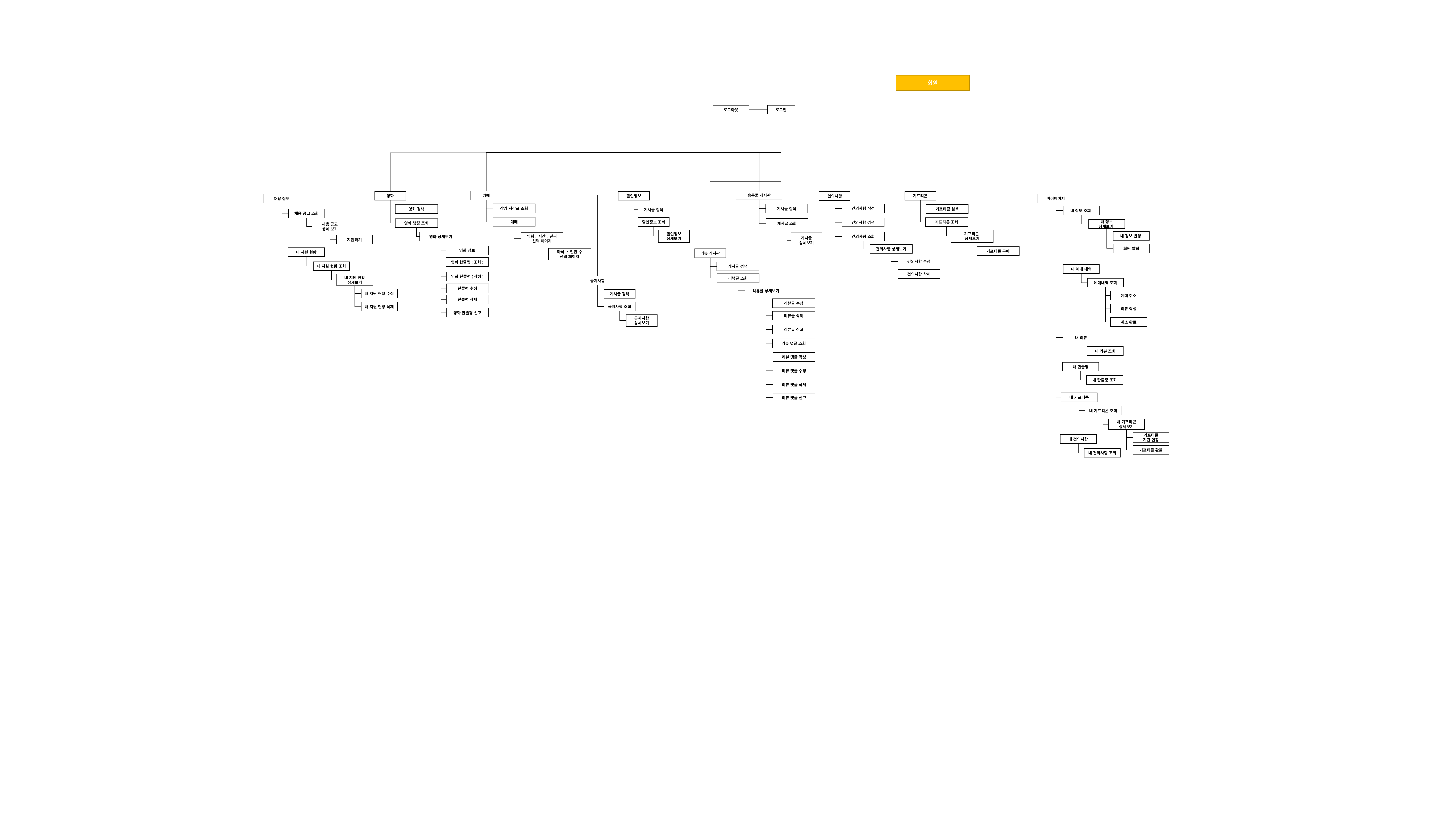

회원
로그아웃
로그인
습득물 게시판
예매
할인정보
영화
기프티콘
건의사항
마이페이지
채용 정보
상영 시간표 조회
건의사항 작성
게시글 검색
기프티콘 검색
영화 검색
게시글 검색
내 정보 조회
채용 공고 조회
예매
할인정보 조회
기프티콘 조회
건의사항 검색
게시글 조회
영화 랭킹 조회
내 정보
상세보기
채용 공고
상세 보기
할인정보
상세보기
기프티콘
상세보기
내 정보 변경
건의사항 조회
영화 상세보기
영화, 시간, 날짜
선택 페이지
게시글
상세보기
지원하기
회원 탈퇴
건의사항 상세보기
영화 정보
기프티콘 구매
내 지원 현황
좌석 / 인원 수
선택 페이지
리뷰 게시판
건의사항 수정
영화 한줄평(조회)
내 지원 현황 조회
게시글 검색
내 예매 내역
건의사항 삭제
영화 한줄평(작성)
리뷰글 조회
내 지원 현황 상세보기
공지사항
예매내역 조회
한줄평 수정
리뷰글 상세보기
내 지원 현황 수정
게시글 검색
예매 취소
한줄평 삭제
리뷰글 수정
공지사항 조회
내 지원 현황 삭제
리뷰 작성
영화 한줄평 신고
리뷰글 삭제
공지사항 상세보기
취소 완료
리뷰글 신고
내 리뷰
리뷰 댓글 조회
내 리뷰 조회
리뷰 댓글 작성
내 한줄평
리뷰 댓글 수정
내 한줄평 조회
리뷰 댓글 삭제
내 기프티콘
리뷰 댓글 신고
내 기프티콘 조회
내 기프티콘 상세보기
기프티콘
기간 연장
내 건의사항
기프티콘 환불
내 건의사항 조회